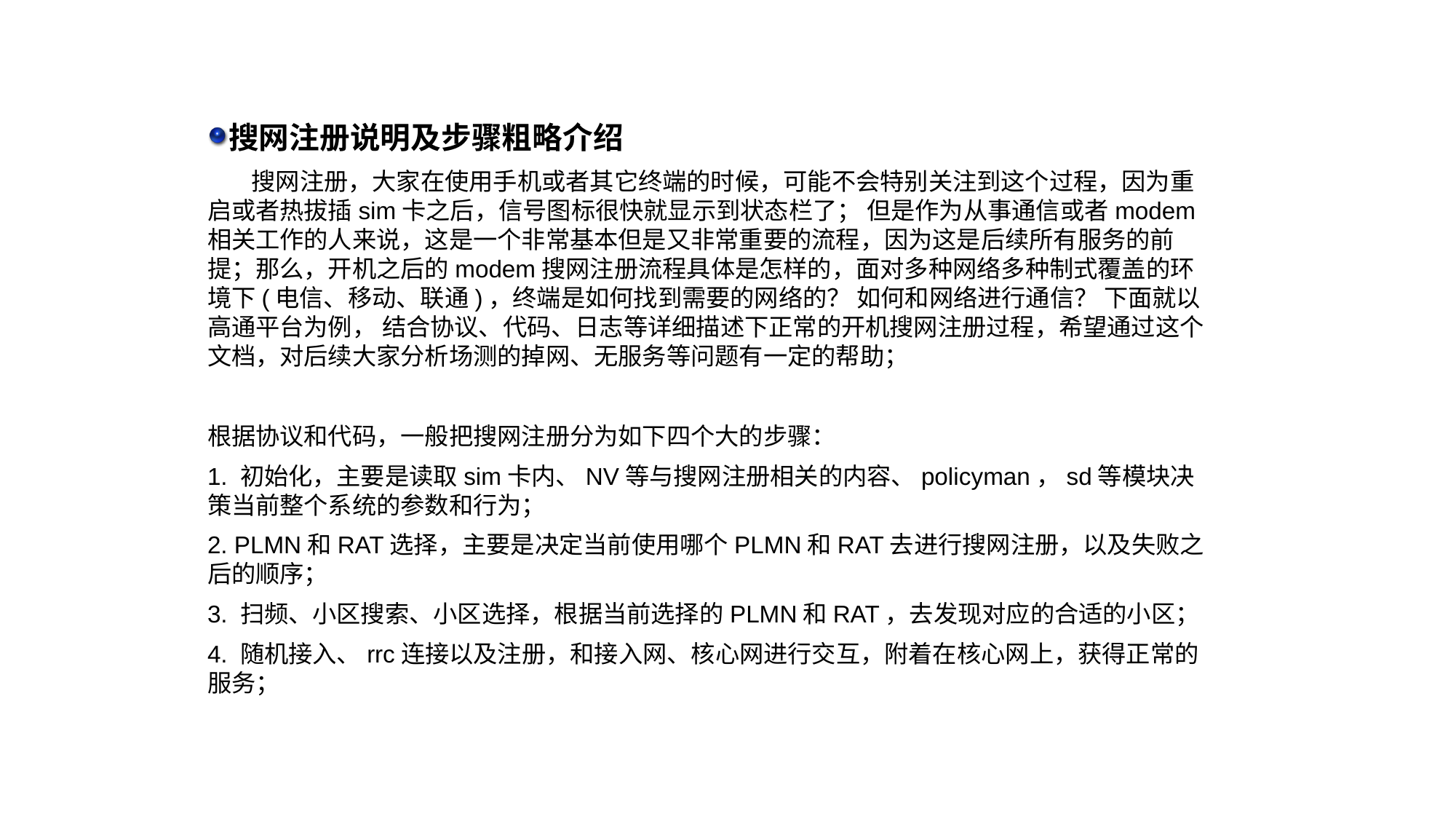

搜网注册说明及步骤粗略介绍
       搜网注册，大家在使用手机或者其它终端的时候，可能不会特别关注到这个过程，因为重启或者热拔插sim卡之后，信号图标很快就显示到状态栏了； 但是作为从事通信或者modem相关工作的人来说，这是一个非常基本但是又非常重要的流程，因为这是后续所有服务的前提；那么，开机之后的modem搜网注册流程具体是怎样的，面对多种网络多种制式覆盖的环境下(电信、移动、联通)，终端是如何找到需要的网络的？ 如何和网络进行通信？ 下面就以高通平台为例， 结合协议、代码、日志等详细描述下正常的开机搜网注册过程，希望通过这个文档，对后续大家分析场测的掉网、无服务等问题有一定的帮助；

根据协议和代码，一般把搜网注册分为如下四个大的步骤：
1. 初始化，主要是读取sim卡内、NV等与搜网注册相关的内容、policyman，sd等模块决策当前整个系统的参数和行为；
2. PLMN和RAT选择，主要是决定当前使用哪个PLMN和RAT去进行搜网注册，以及失败之后的顺序；
3. 扫频、小区搜索、小区选择，根据当前选择的PLMN和RAT，去发现对应的合适的小区；
4. 随机接入、rrc连接以及注册，和接入网、核心网进行交互，附着在核心网上，获得正常的服务；